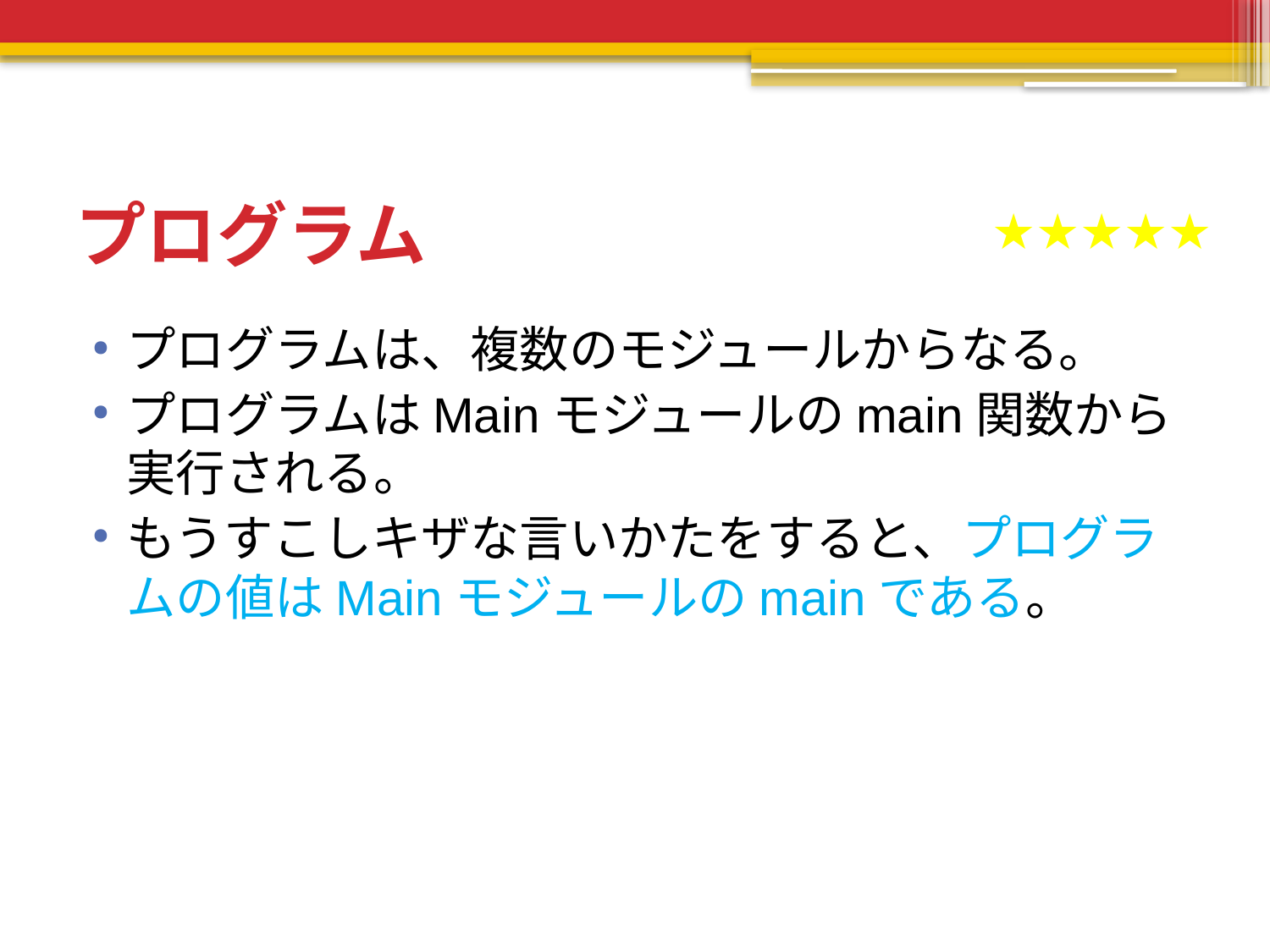

# プログラム
★★★★★
プログラムは、複数のモジュールからなる。
プログラムはMainモジュールのmain関数から実行される。
もうすこしキザな言いかたをすると、プログラムの値はMainモジュールのmainである。